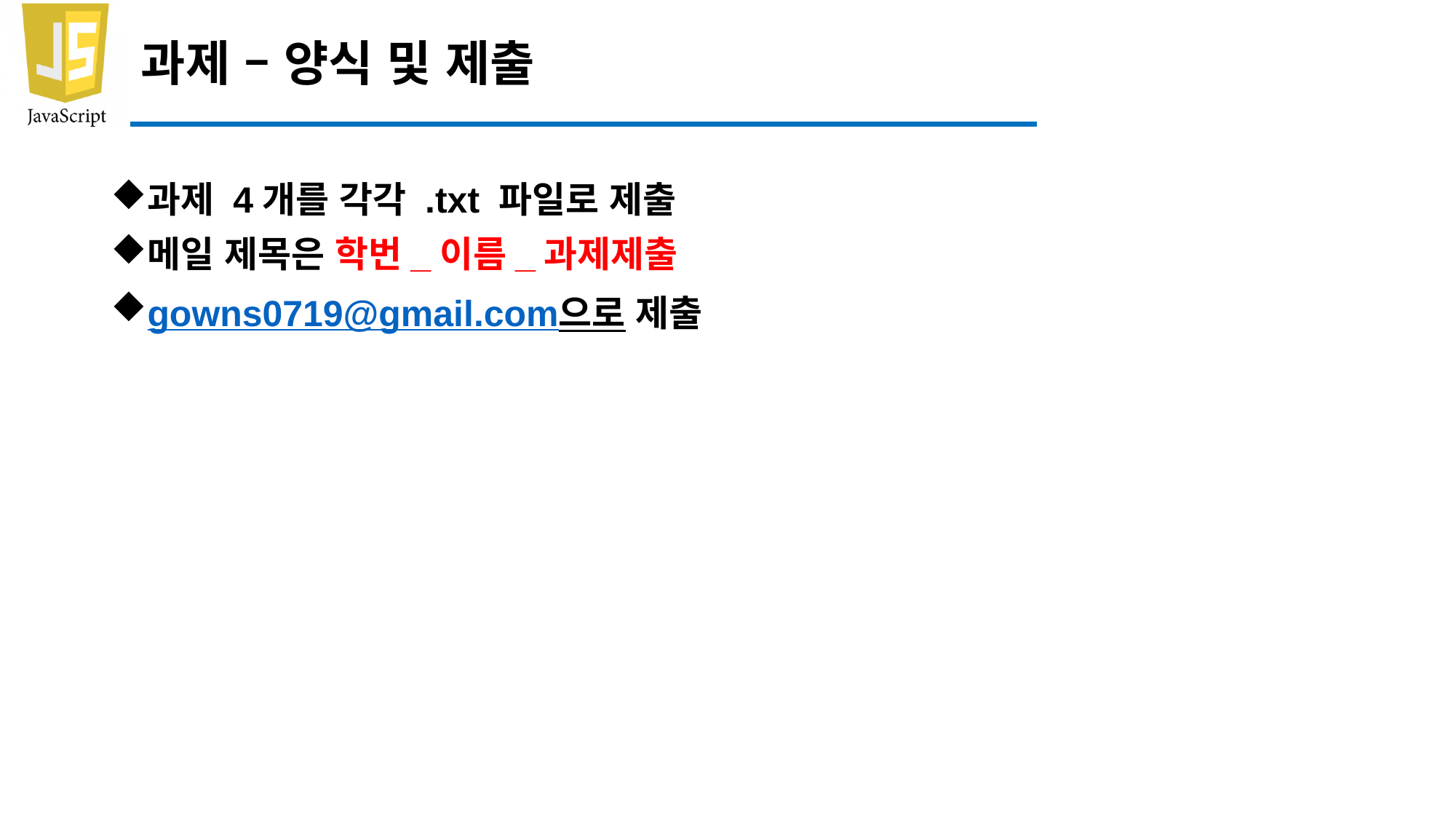

# 과제 – 양식 및 제출
과제 4개를 각각 .txt 파일로 제출
메일 제목은 학번_이름_과제제출
gowns0719@gmail.com으로 제출